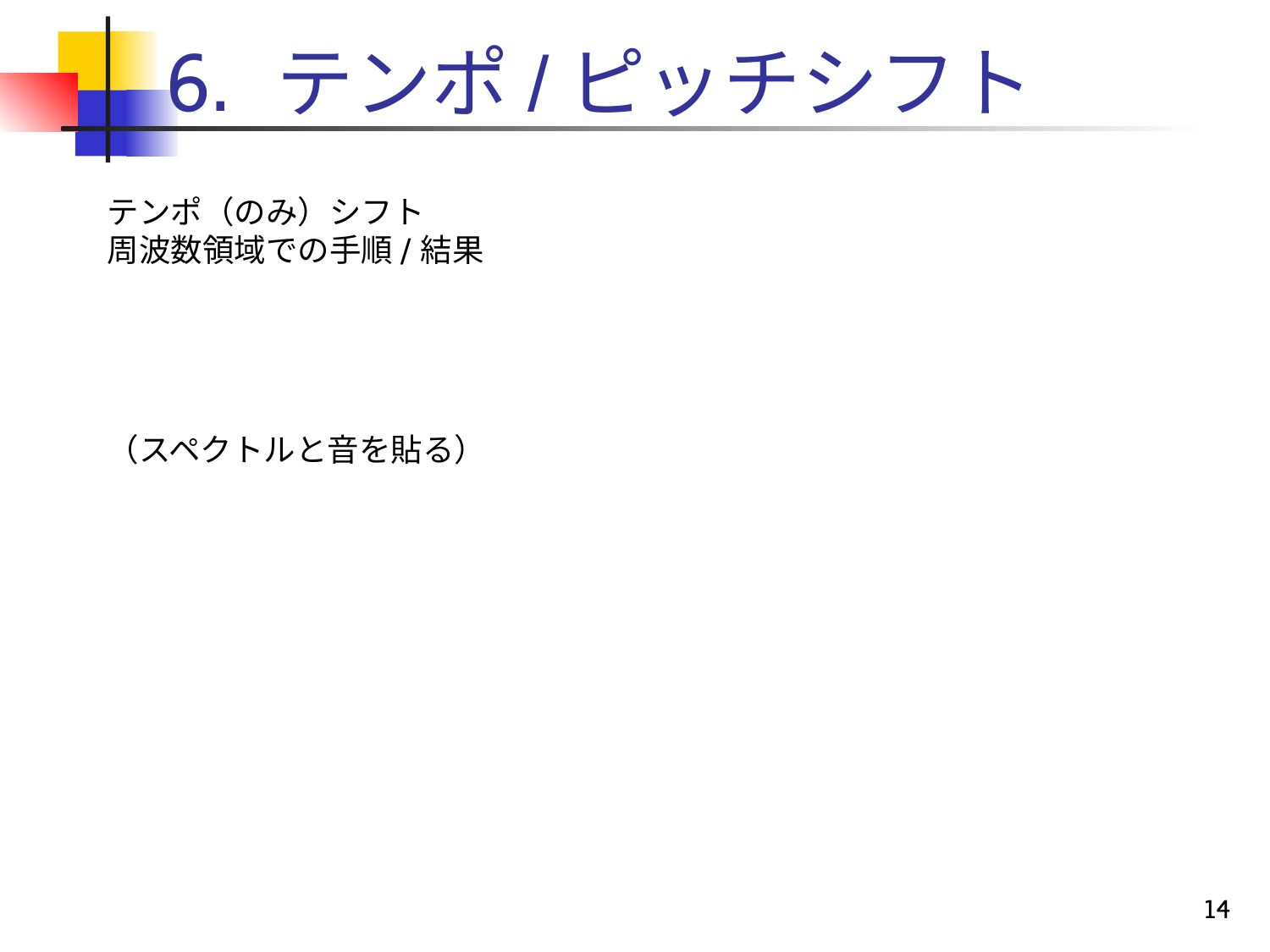

# 6. テンポ/ピッチシフト
テンポ（のみ）シフト
周波数領域での手順/結果
（スペクトルと音を貼る）
14